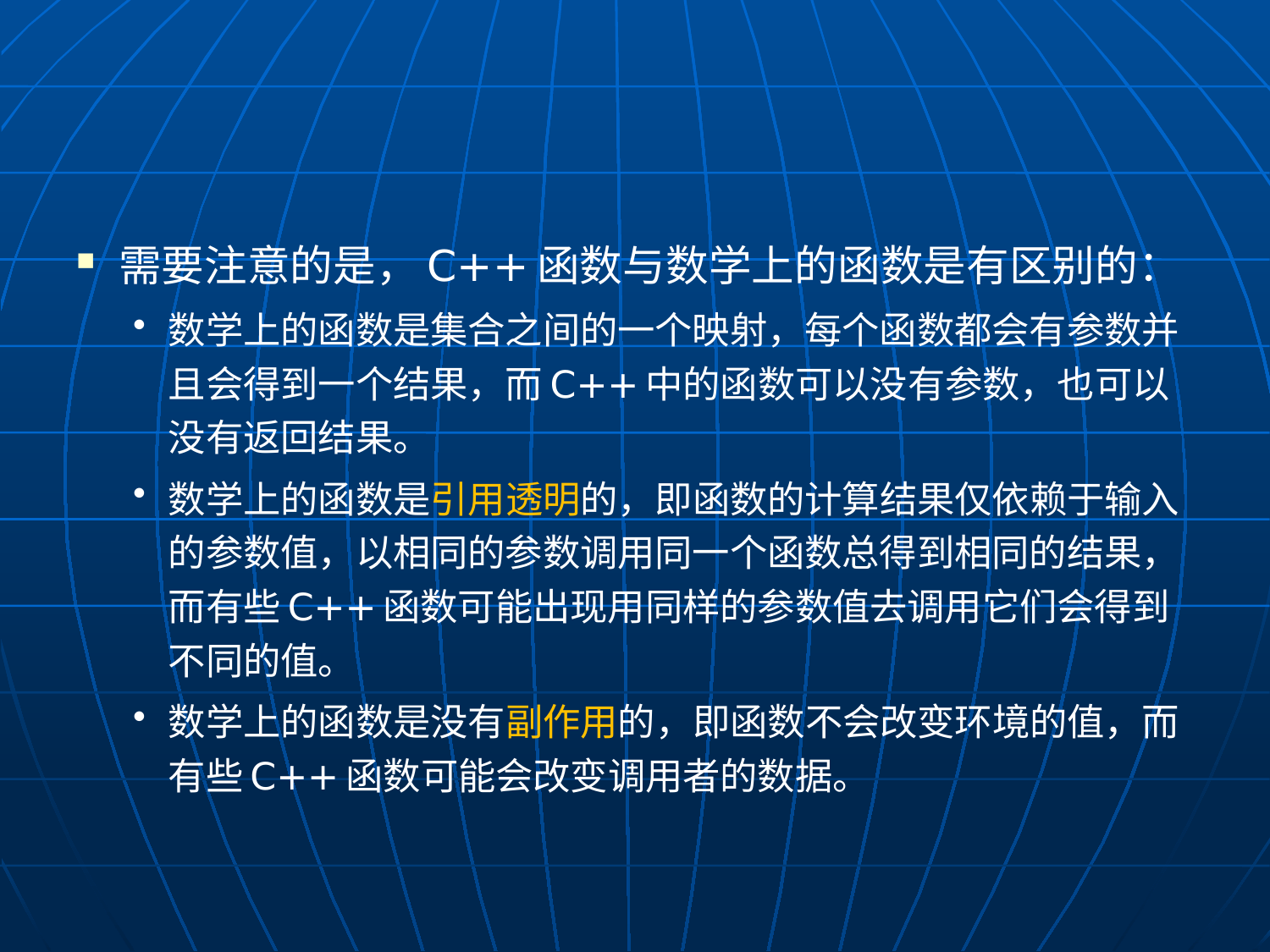

#
需要注意的是，C++函数与数学上的函数是有区别的：
数学上的函数是集合之间的一个映射，每个函数都会有参数并且会得到一个结果，而C++中的函数可以没有参数，也可以没有返回结果。
数学上的函数是引用透明的，即函数的计算结果仅依赖于输入的参数值，以相同的参数调用同一个函数总得到相同的结果，而有些C++函数可能出现用同样的参数值去调用它们会得到不同的值。
数学上的函数是没有副作用的，即函数不会改变环境的值，而有些C++函数可能会改变调用者的数据。